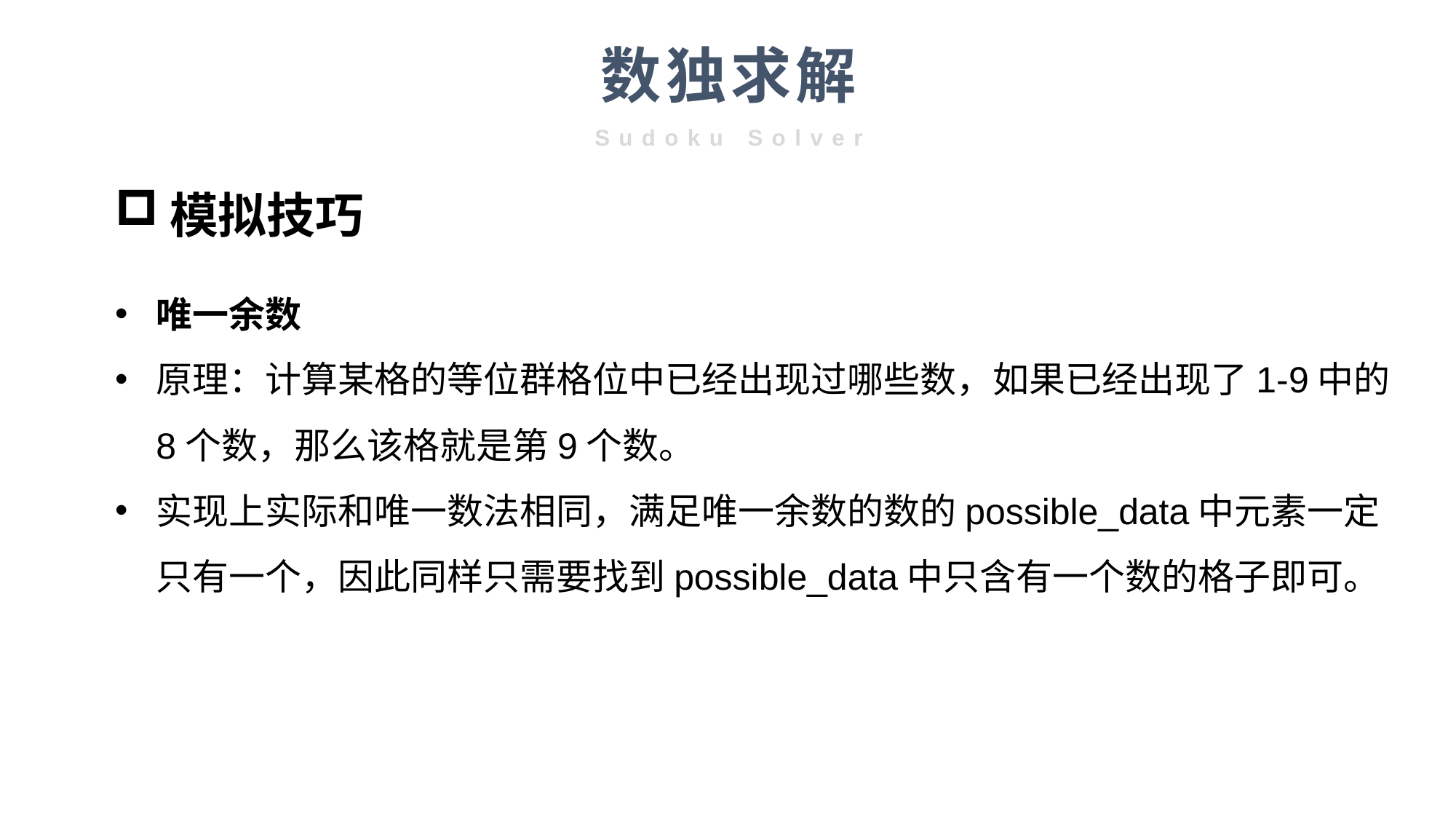

数独求解
Sudoku Solver
模拟技巧
唯一余数
原理：计算某格的等位群格位中已经出现过哪些数，如果已经出现了1-9中的8个数，那么该格就是第9个数。
实现上实际和唯一数法相同，满足唯一余数的数的possible_data中元素一定只有一个，因此同样只需要找到possible_data中只含有一个数的格子即可。